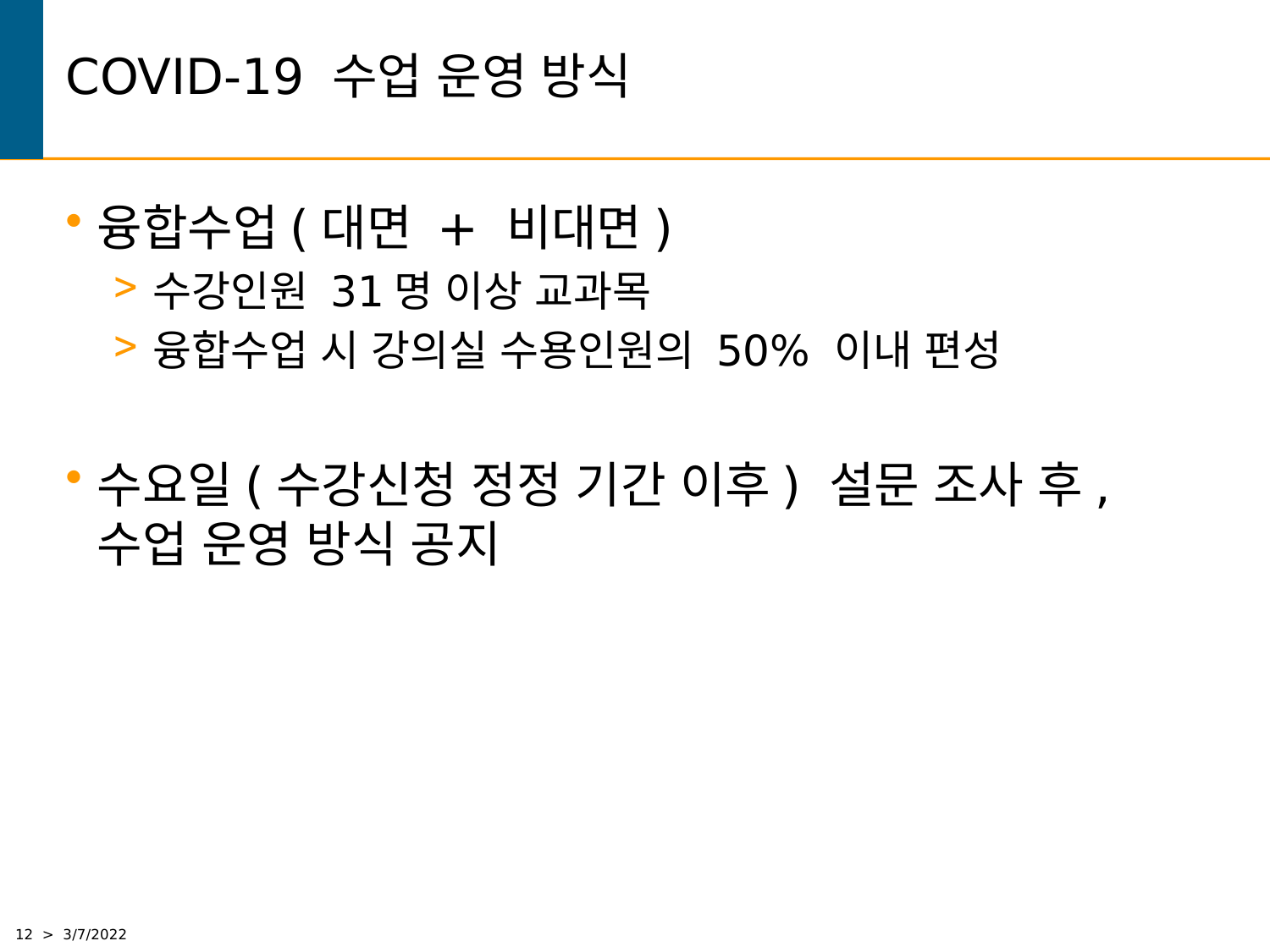

# COVID-19 수업 운영 방식
융합수업(대면 + 비대면)
수강인원 31명 이상 교과목
융합수업 시 강의실 수용인원의 50% 이내 편성

수요일(수강신청 정정 기간 이후) 설문 조사 후, 수업 운영 방식 공지
12  >  3/7/2022